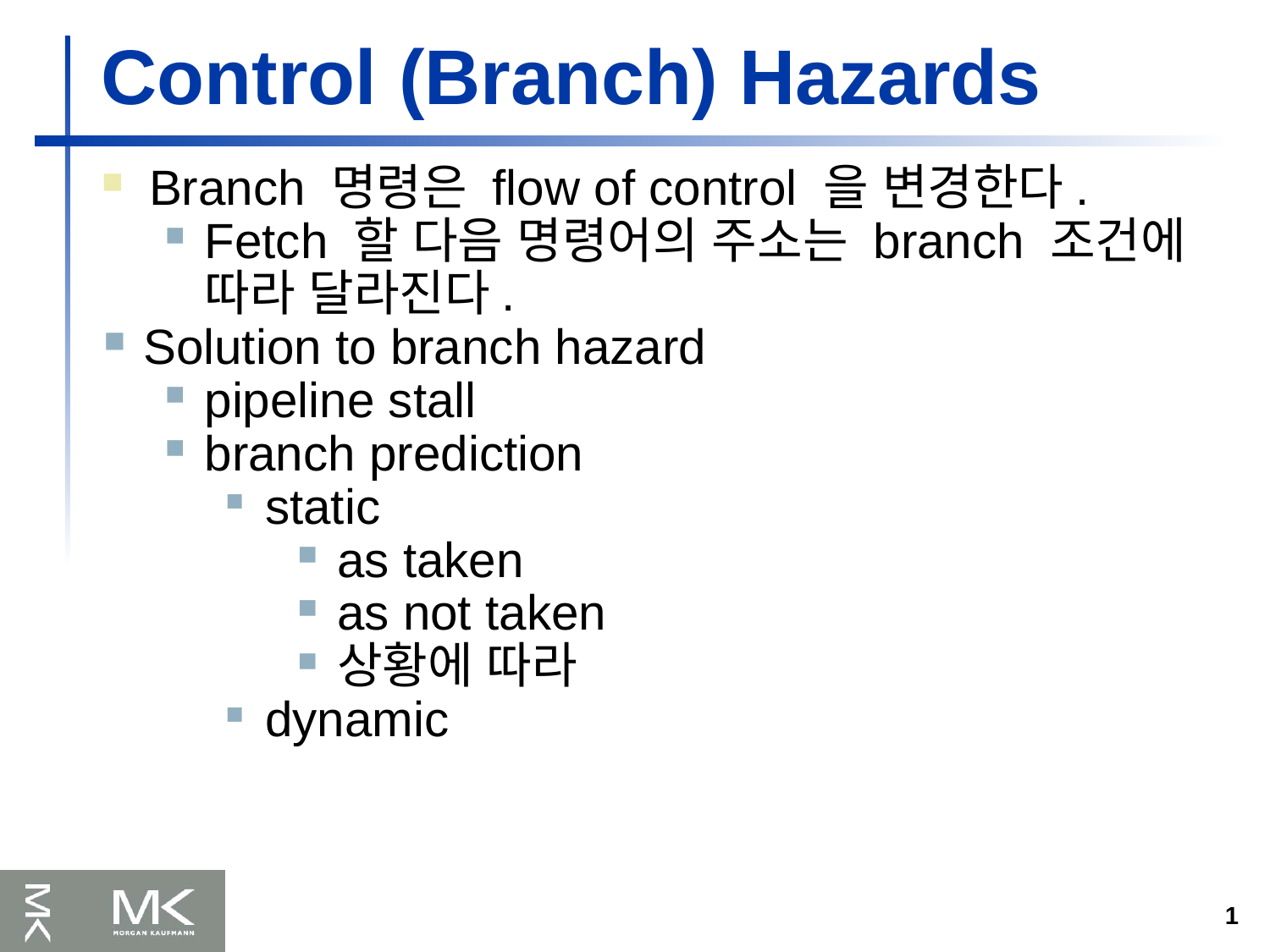

Control (Branch) Hazards
Branch 명령은 flow of control 을 변경한다.
Fetch 할 다음 명령어의 주소는 branch 조건에 따라 달라진다.
Solution to branch hazard
pipeline stall
branch prediction
static
as taken
as not taken
상황에 따라
dynamic
1